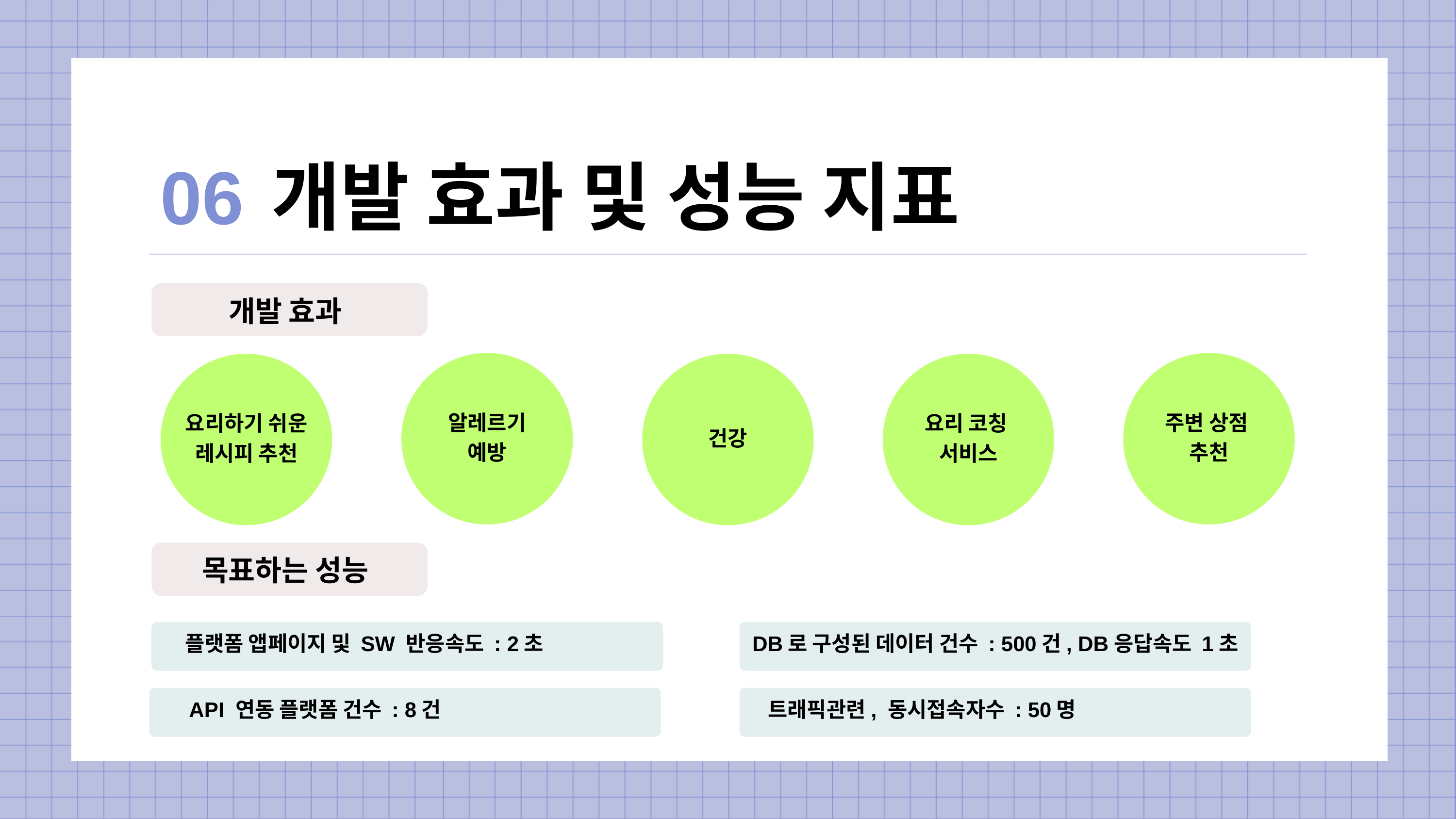

06
개발 효과 및 성능 지표

개발 효과

알레르기
예방

주변 상점
추천

요리하기 쉬운
레시피 추천

건강

요리 코칭
서비스

목표하는 성능

     플랫폼 앱페이지 및 SW 반응속도 : 2초

DB로 구성된 데이터 건수 : 500건, DB응답속도 1초

      API 연동 플랫폼 건수 : 8건

    트래픽관련, 동시접속자수 : 50명